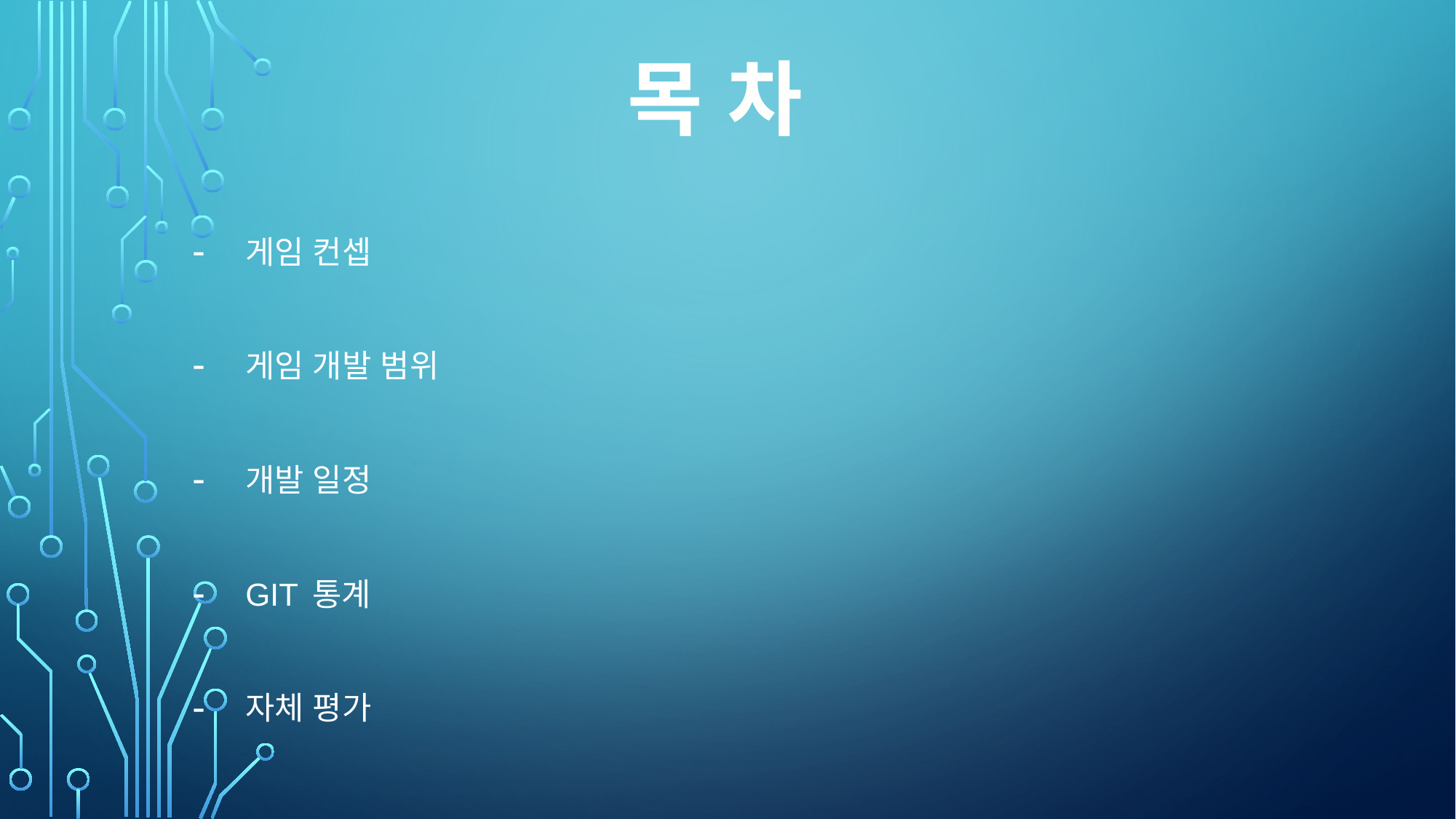

목 차

게임 컨셉

게임 개발 범위

개발 일정

GIT 통계

자체 평가